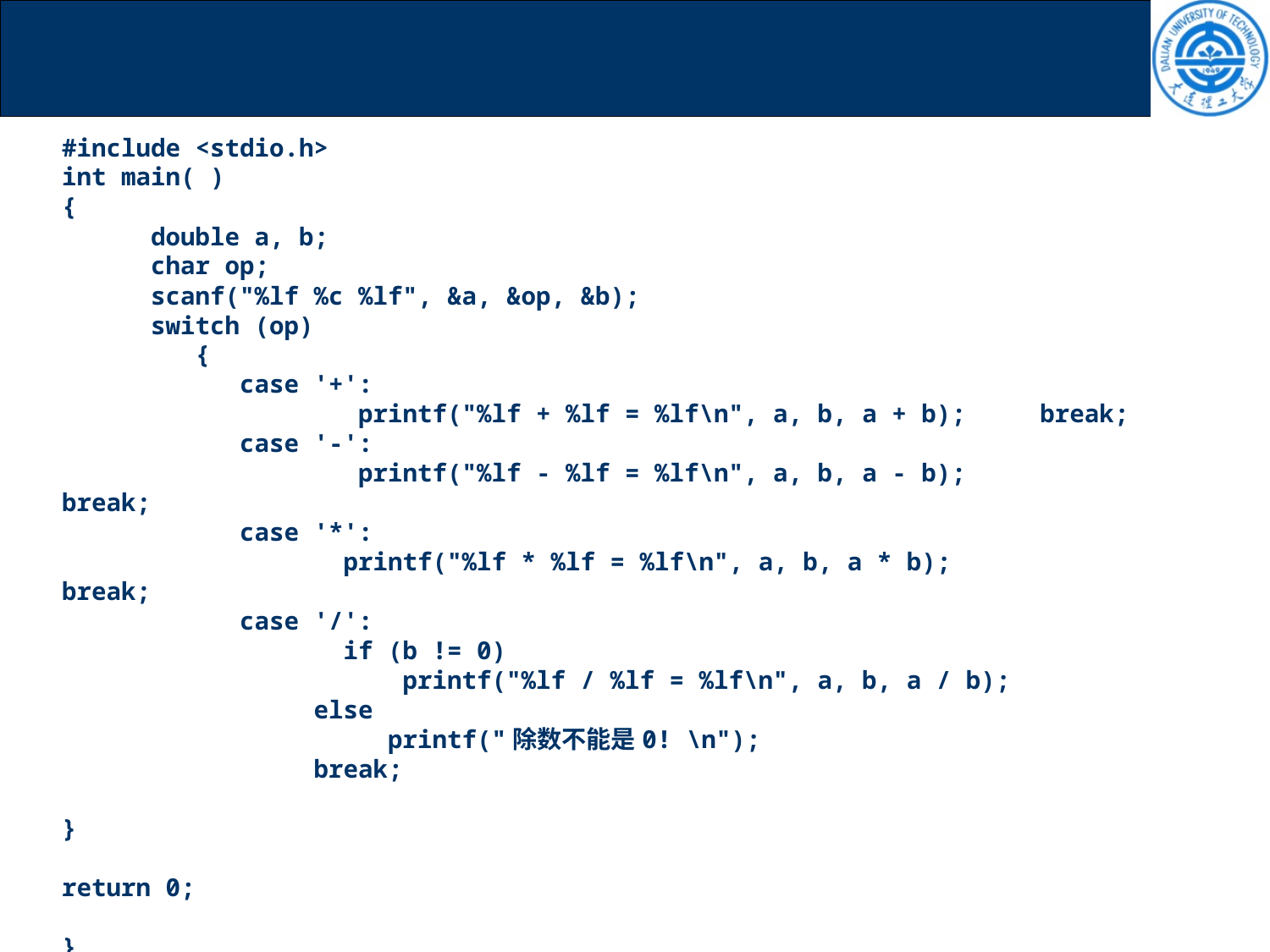

#
#include <stdio.h>
int main( )
{
      double a, b;
      char op;
      scanf("%lf %c %lf", &a, &op, &b);
      switch (op)
         {
            case '+':
                    printf("%lf + %lf = %lf\n", a, b, a + b);     break;
            case '-':
                    printf("%lf - %lf = %lf\n", a, b, a - b);       break;
            case '*':
                   printf("%lf * %lf = %lf\n", a, b, a * b);        break;
            case '/':
                   if (b != 0)
                       printf("%lf / %lf = %lf\n", a, b, a / b);
                 else
                      printf("除数不能是0! \n");
                 break;

}

return 0;

}